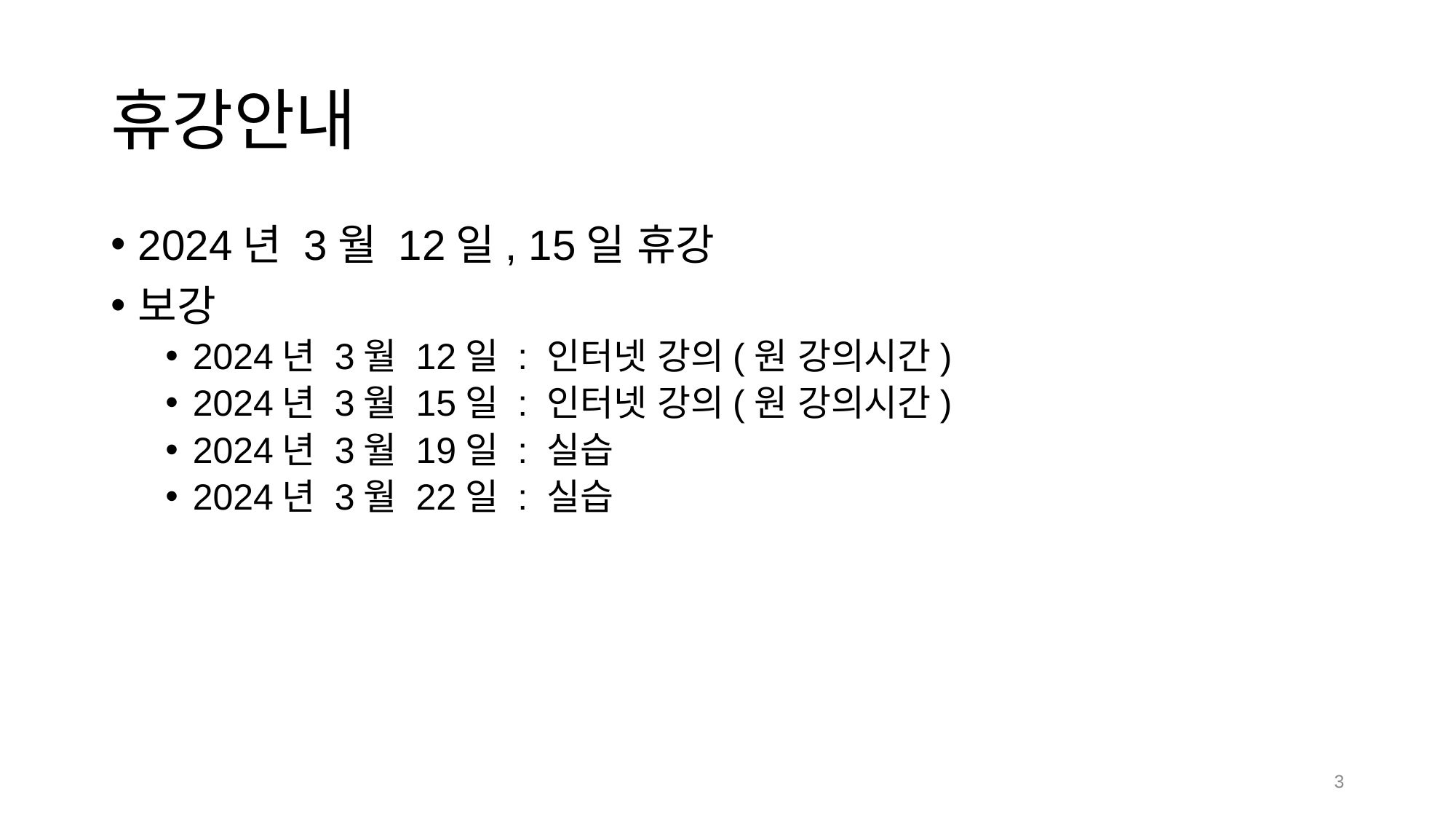

# 휴강안내
2024년 3월 12일, 15일 휴강
보강
2024년 3월 12일 : 인터넷 강의(원 강의시간)
2024년 3월 15일 : 인터넷 강의(원 강의시간)
2024년 3월 19일 : 실습
2024년 3월 22일 : 실습

3